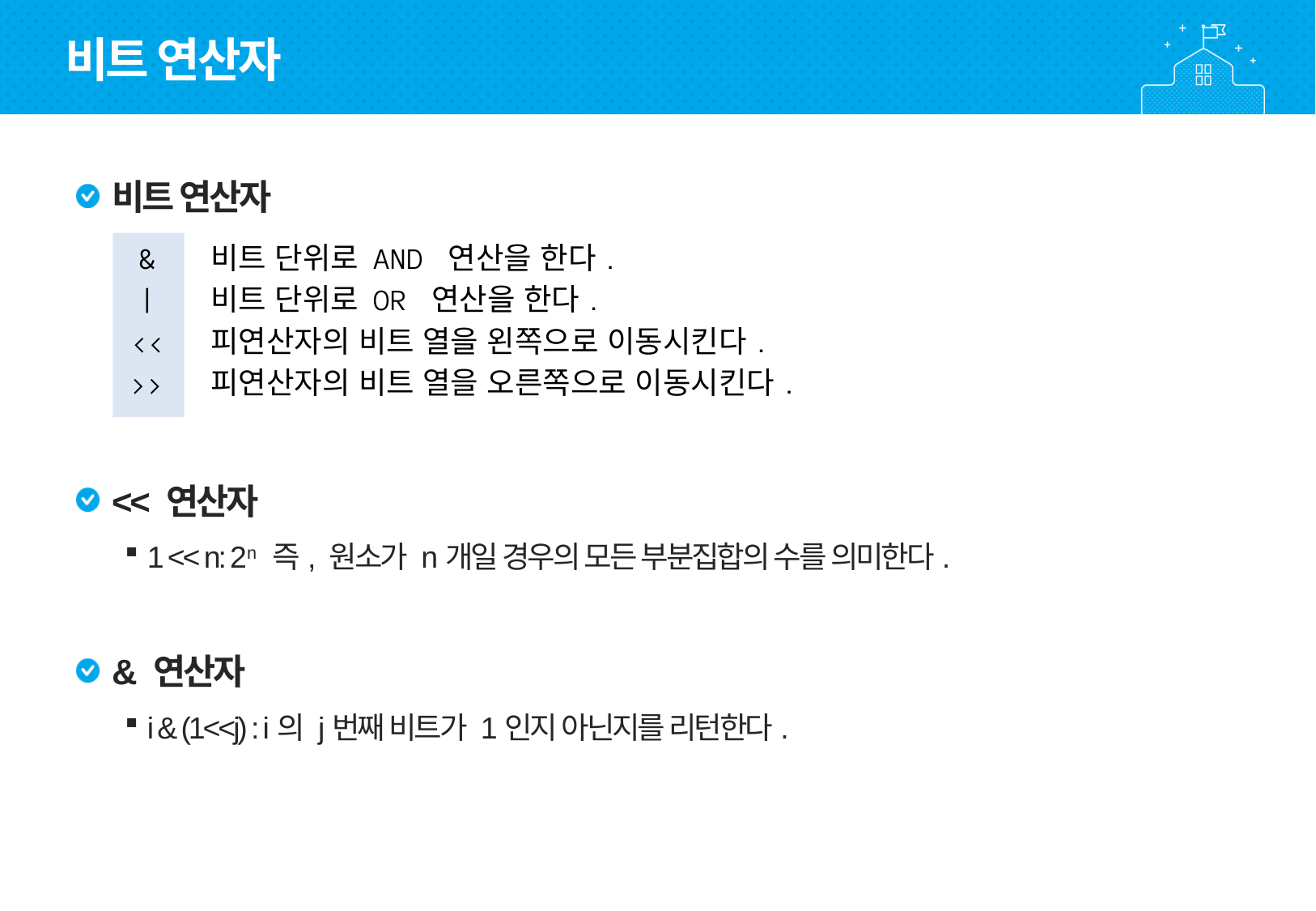

비트 연산자
비트 연산자

<< 연산자
1 << n: 2n 즉, 원소가 n개일 경우의 모든 부분집합의 수를 의미한다.

& 연산자
i & (1<<j) : i의 j번째 비트가 1인지 아닌지를 리턴한다.
&
|
<<
>>
비트 단위로 AND 연산을 한다.
비트 단위로 OR 연산을 한다.
피연산자의 비트 열을 왼쪽으로 이동시킨다.
피연산자의 비트 열을 오른쪽으로 이동시킨다.